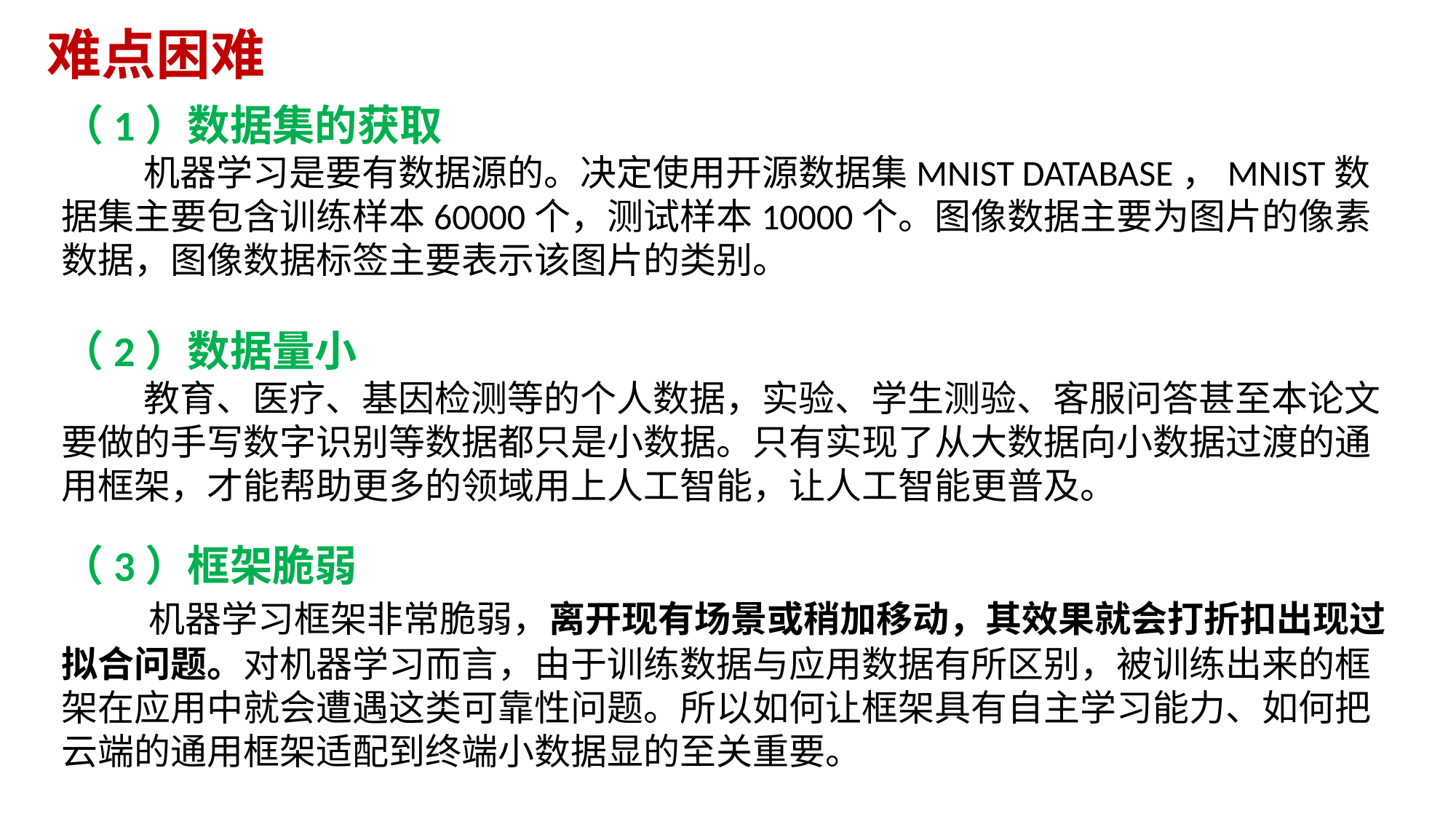

难点困难
（1）数据集的获取
         机器学习是要有数据源的。决定使用开源数据集MNIST DATABASE，MNIST数据集主要包含训练样本60000个，测试样本10000个。图像数据主要为图片的像素数据，图像数据标签主要表示该图片的类别。

（2）数据量小
         教育、医疗、基因检测等的个人数据，实验、学生测验、客服问答甚至本论文要做的手写数字识别等数据都只是小数据。只有实现了从大数据向小数据过渡的通用框架，才能帮助更多的领域用上人工智能，让人工智能更普及。

（3）框架脆弱
        机器学习框架非常脆弱，离开现有场景或稍加移动，其效果就会打折扣出现过拟合问题。对机器学习而言，由于训练数据与应用数据有所区别，被训练出来的框架在应用中就会遭遇这类可靠性问题。所以如何让框架具有自主学习能力、如何把云端的通用框架适配到终端小数据显的至关重要。